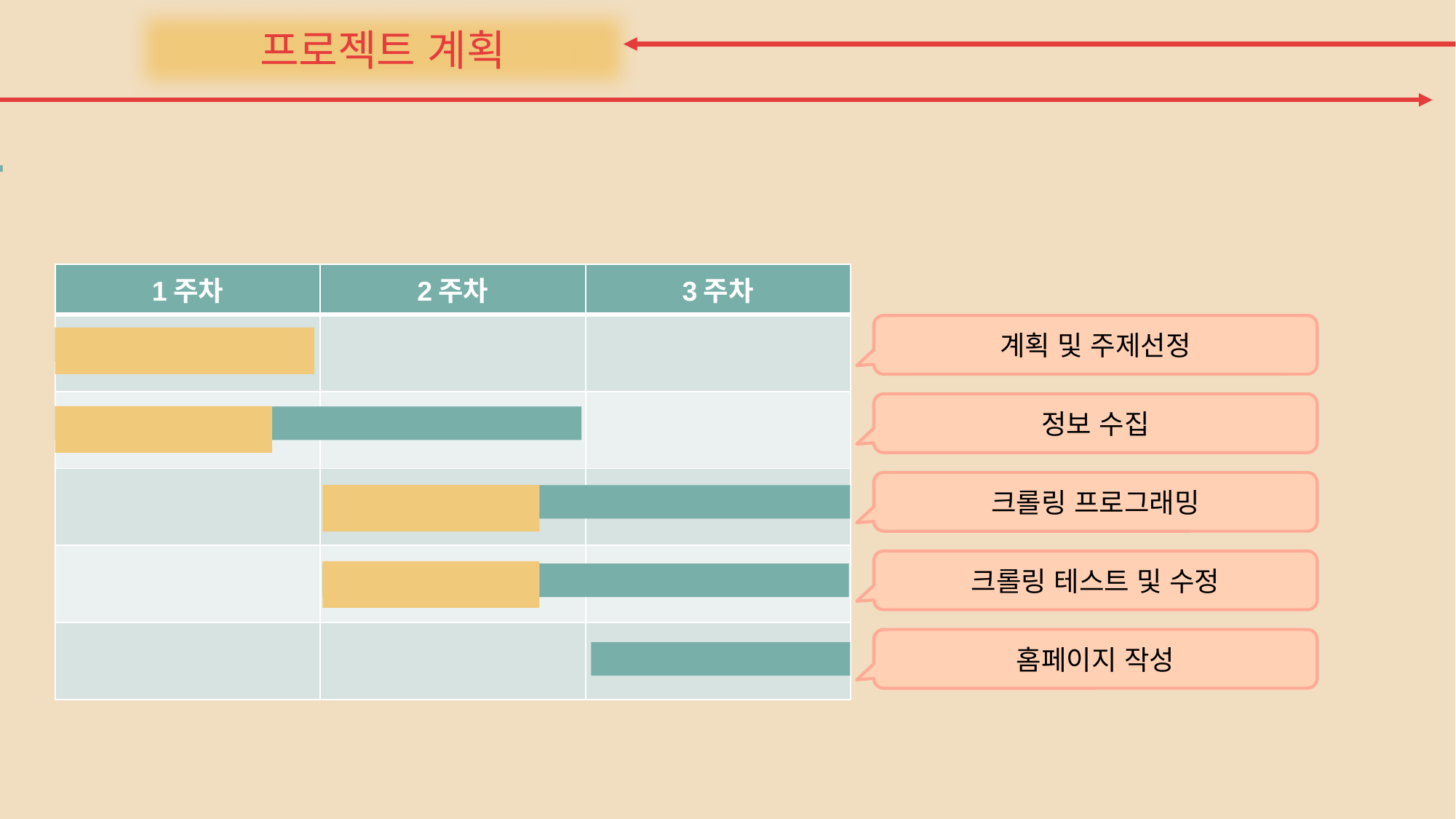

프로젝트 계획
| 1주차 | 2주차 | 3주차 |
| --- | --- | --- |
|  |  |  |
|  |  |  |
|  |  |  |
|  |  |  |
|  |  |  |
계획 및 주제선정

정보 수집

크롤링 프로그래밍

크롤링 테스트 및 수정

홈페이지 작성